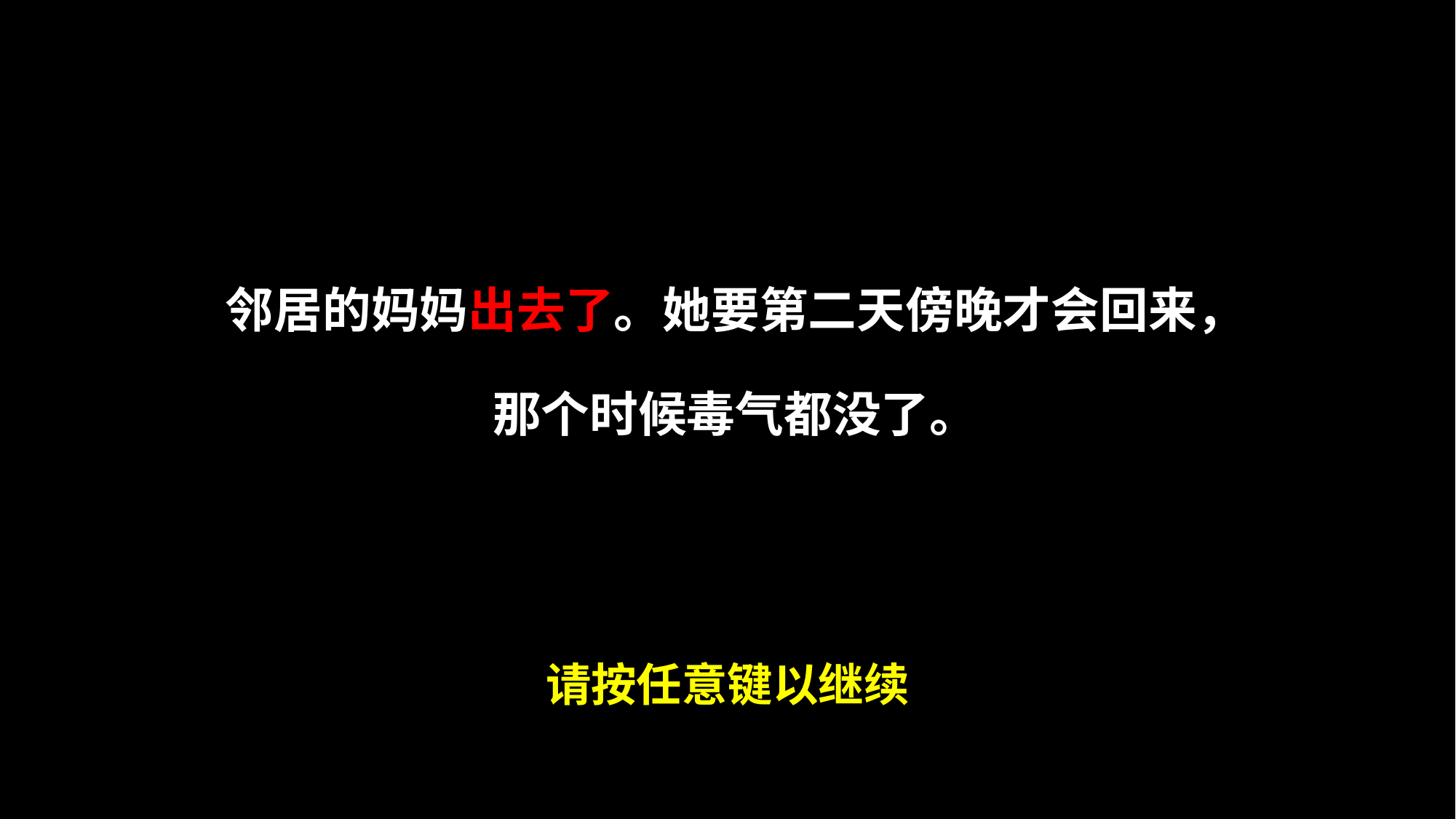

# 邻居的妈妈出去了。她要第二天傍晚才会回来， 那个时候毒气都没了。
请按任意键以继续